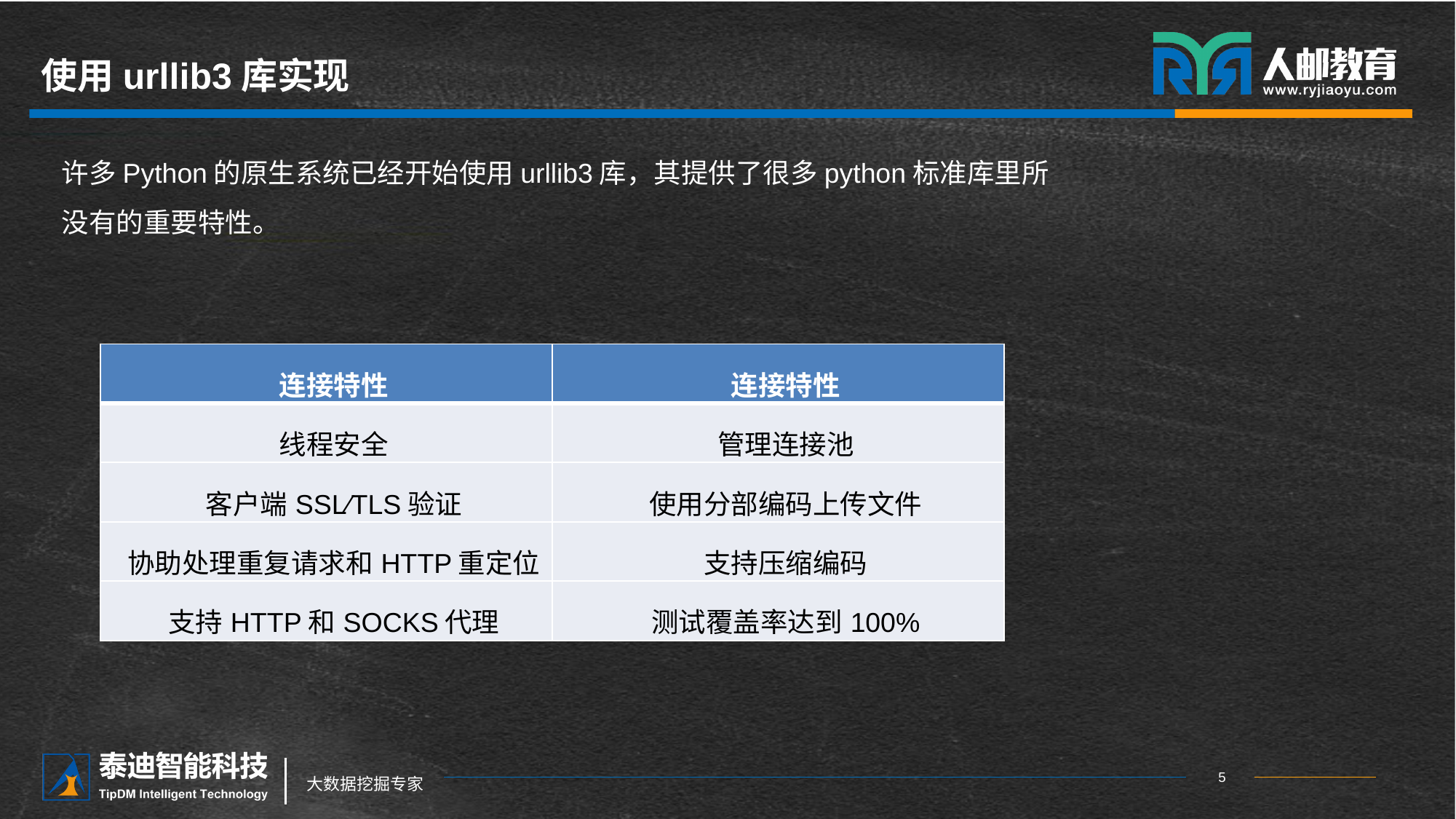

# 使用urllib3库实现
许多Python的原生系统已经开始使用urllib3库，其提供了很多python标准库里所没有的重要特性。

| 连接特性 | 连接特性 |
| --- | --- |
| 线程安全 | 管理连接池 |
| 客户端SSL∕TLS验证 | 使用分部编码上传文件 |
| 协助处理重复请求和HTTP重定位 | 支持压缩编码 |
| 支持HTTP和SOCKS代理 | 测试覆盖率达到100% |